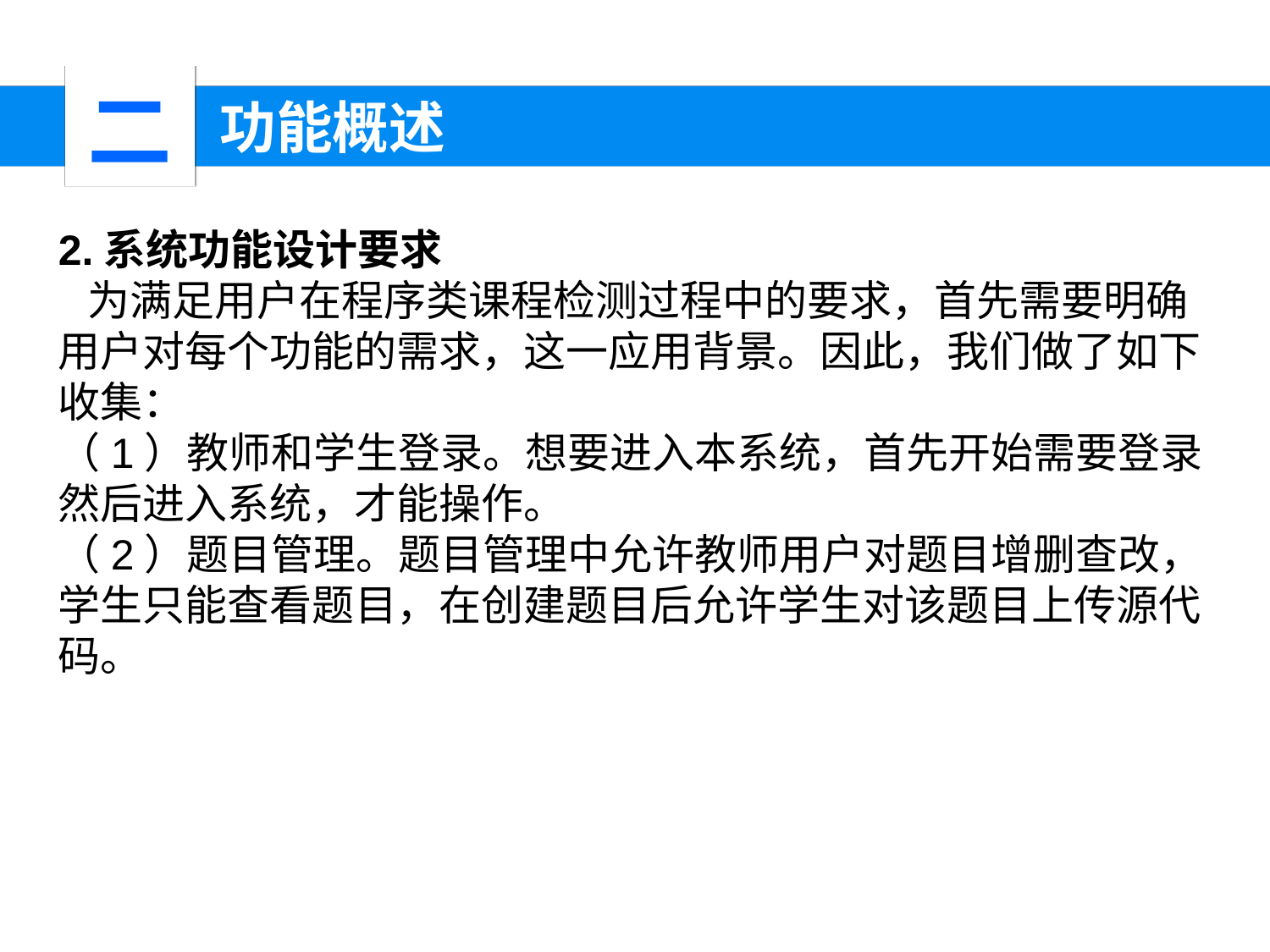

二
               功能概述
2.系统功能设计要求
  为满足用户在程序类课程检测过程中的要求，首先需要明确用户对每个功能的需求，这一应用背景。因此，我们做了如下收集：
（1）教师和学生登录。想要进入本系统，首先开始需要登录然后进入系统，才能操作。
（2）题目管理。题目管理中允许教师用户对题目增删查改，学生只能查看题目，在创建题目后允许学生对该题目上传源代码。
XXXX年
XXXX年